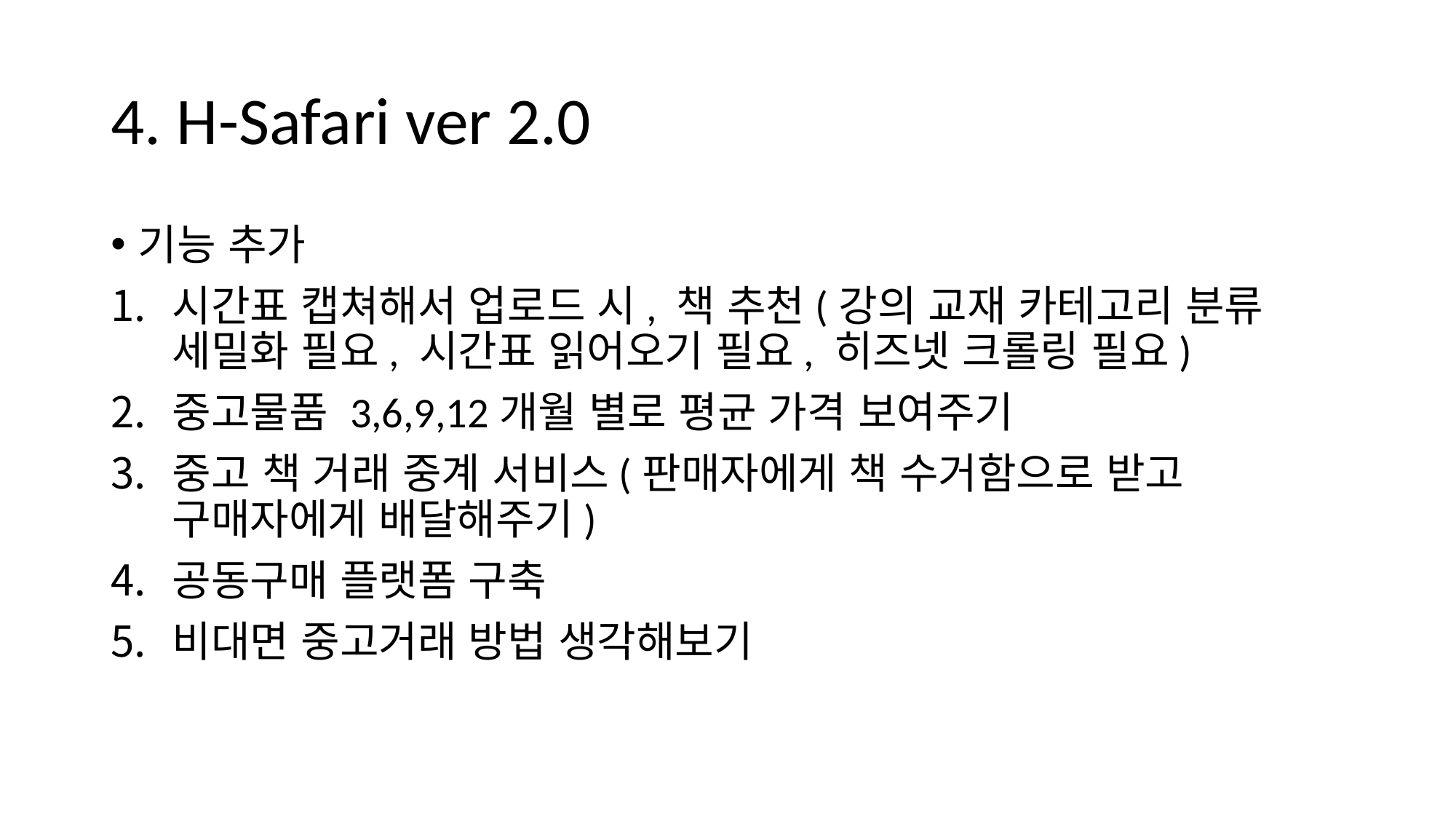

# 4. H-Safari ver 2.0
기능 추가
시간표 캡쳐해서 업로드 시, 책 추천(강의 교재 카테고리 분류 세밀화 필요, 시간표 읽어오기 필요, 히즈넷 크롤링 필요)
중고물품 3,6,9,12개월 별로 평균 가격 보여주기
중고 책 거래 중계 서비스(판매자에게 책 수거함으로 받고 구매자에게 배달해주기)
공동구매 플랫폼 구축
비대면 중고거래 방법 생각해보기